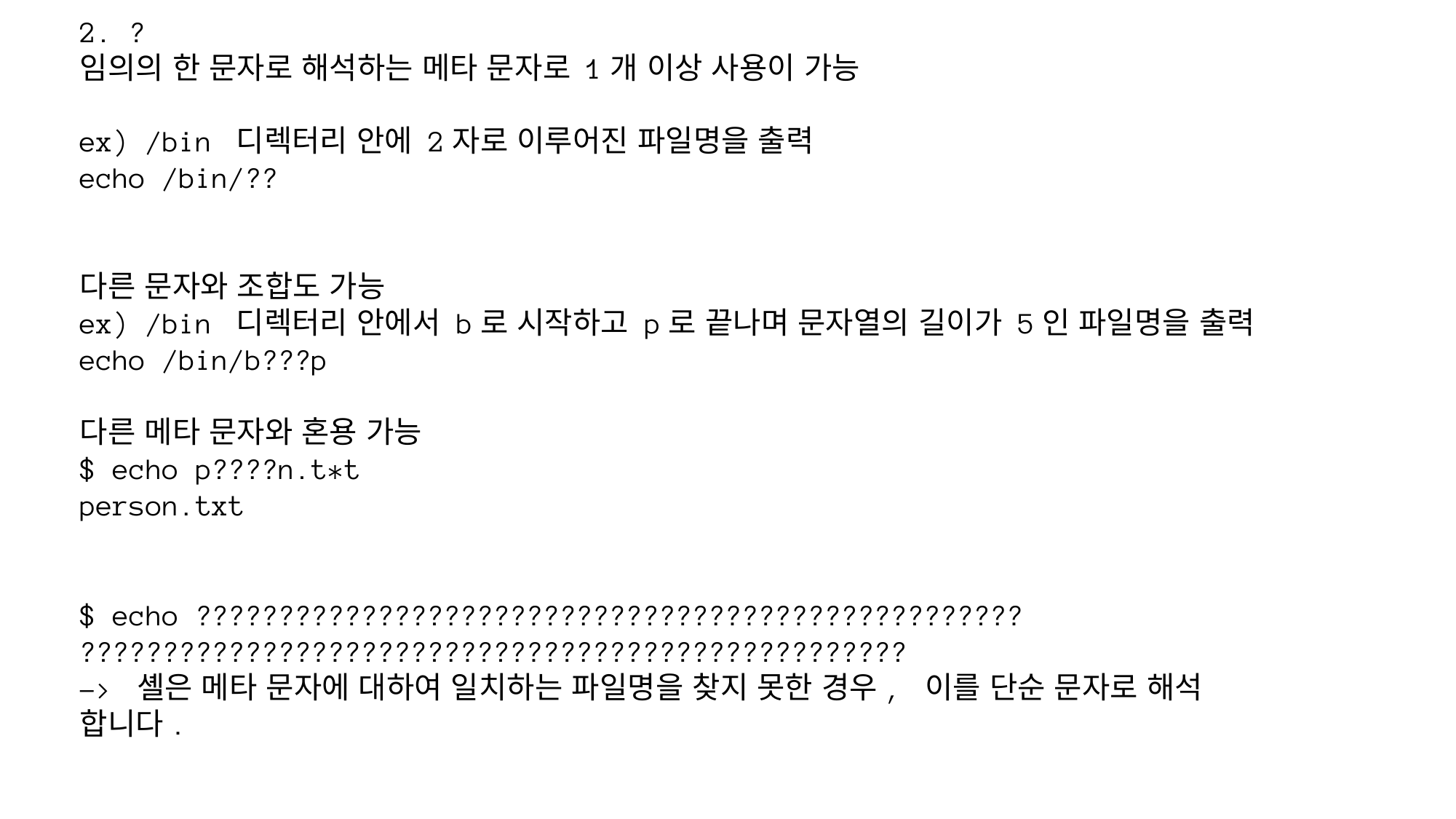

2. ?
임의의 한 문자로 해석하는 메타 문자로 1개 이상 사용이 가능

ex) /bin 디렉터리 안에 2자로 이루어진 파일명을 출력
echo /bin/??

다른 문자와 조합도 가능
ex) /bin 디렉터리 안에서 b로 시작하고 p로 끝나며 문자열의 길이가 5인 파일명을 출력
echo /bin/b???p

다른 메타 문자와 혼용 가능
$ echo p????n.t*t
person.txt

$ echo ??????????????????????????????????????????????????
??????????????????????????????????????????????????
-> 셸은 메타 문자에 대하여 일치하는 파일명을 찾지 못한 경우, 이를 단순 문자로 해석
합니다.